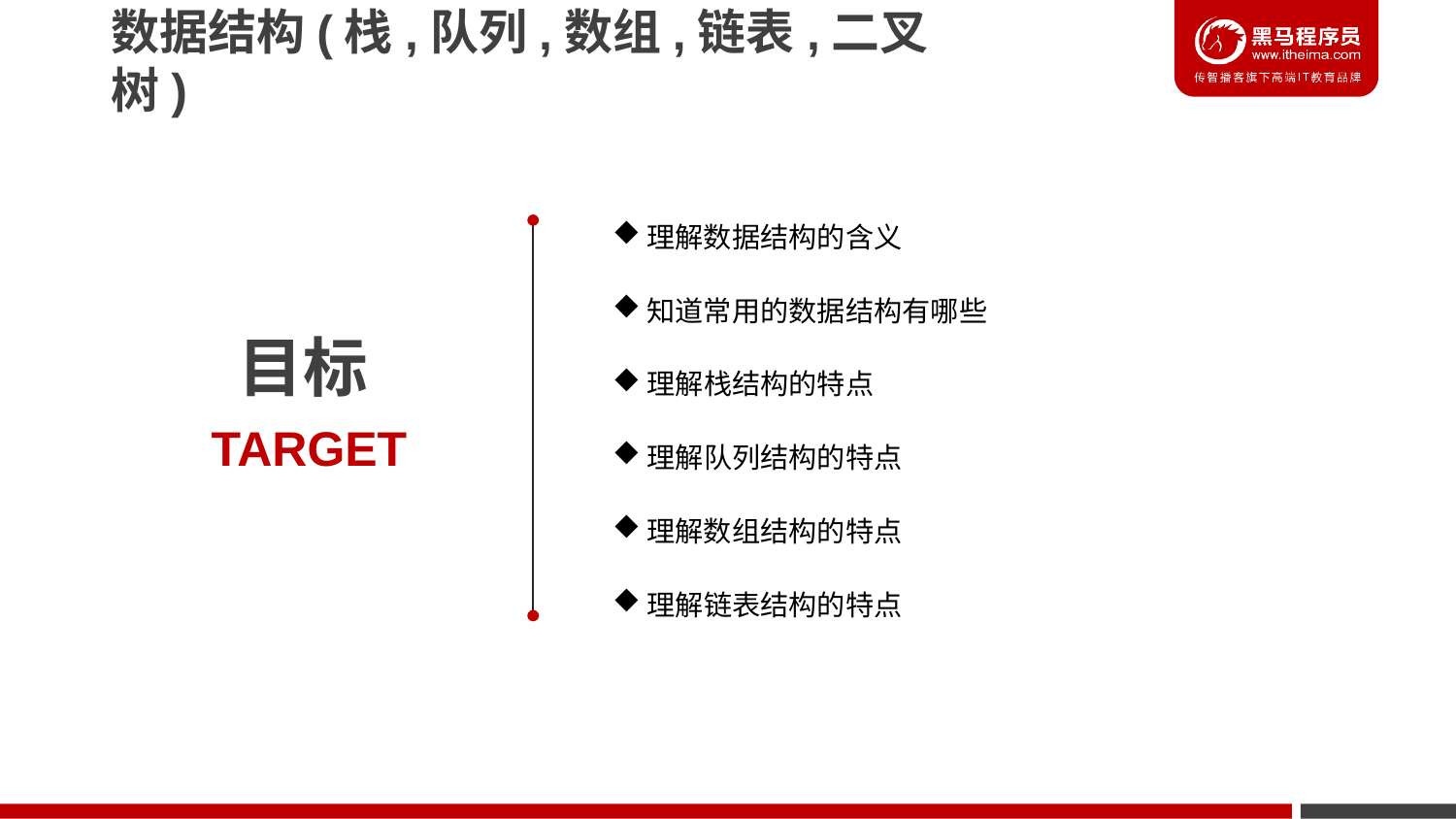

# 数据结构(栈,队列,数组,链表,二叉树)
理解数据结构的含义
知道常用的数据结构有哪些
理解栈结构的特点
理解队列结构的特点
理解数组结构的特点
理解链表结构的特点